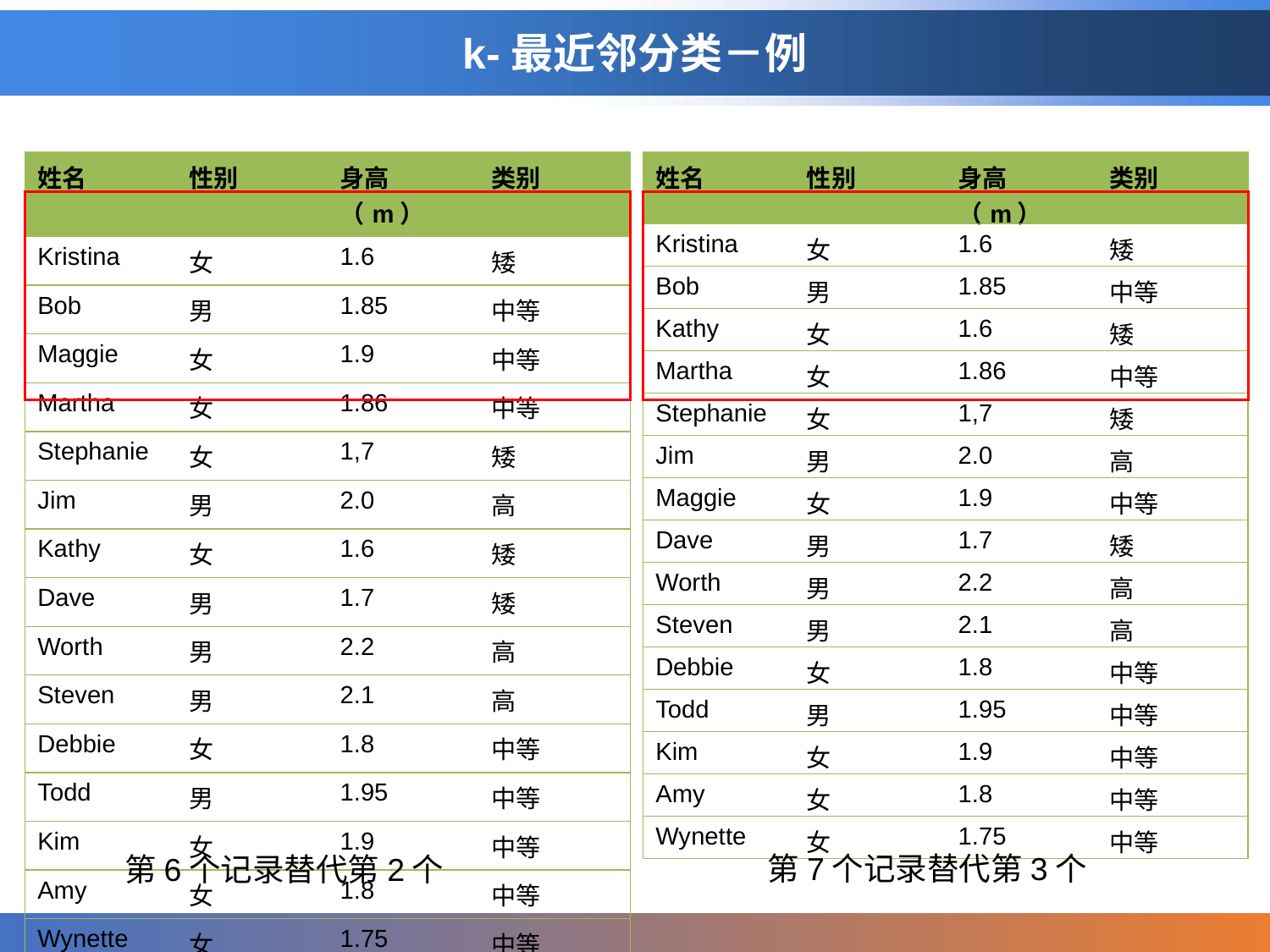

# k-最近邻分类－例
| 姓名 | 性别 | 身高（m） | 类别 |
| --- | --- | --- | --- |
| Kristina | 女 | 1.6 | 矮 |
| Bob | 男 | 1.85 | 中等 |
| Maggie | 女 | 1.9 | 中等 |
| Martha | 女 | 1.86 | 中等 |
| Stephanie | 女 | 1,7 | 矮 |
| Jim | 男 | 2.0 | 高 |
| Kathy | 女 | 1.6 | 矮 |
| Dave | 男 | 1.7 | 矮 |
| Worth | 男 | 2.2 | 高 |
| Steven | 男 | 2.1 | 高 |
| Debbie | 女 | 1.8 | 中等 |
| Todd | 男 | 1.95 | 中等 |
| Kim | 女 | 1.9 | 中等 |
| Amy | 女 | 1.8 | 中等 |
| Wynette | 女 | 1.75 | 中等 |
| 姓名 | 性别 | 身高（m） | 类别 |
| --- | --- | --- | --- |
| Kristina | 女 | 1.6 | 矮 |
| Bob | 男 | 1.85 | 中等 |
| Kathy | 女 | 1.6 | 矮 |
| Martha | 女 | 1.86 | 中等 |
| Stephanie | 女 | 1,7 | 矮 |
| Jim | 男 | 2.0 | 高 |
| Maggie | 女 | 1.9 | 中等 |
| Dave | 男 | 1.7 | 矮 |
| Worth | 男 | 2.2 | 高 |
| Steven | 男 | 2.1 | 高 |
| Debbie | 女 | 1.8 | 中等 |
| Todd | 男 | 1.95 | 中等 |
| Kim | 女 | 1.9 | 中等 |
| Amy | 女 | 1.8 | 中等 |
| Wynette | 女 | 1.75 | 中等 |

第7个记录替代第3个
第6个记录替代第2个